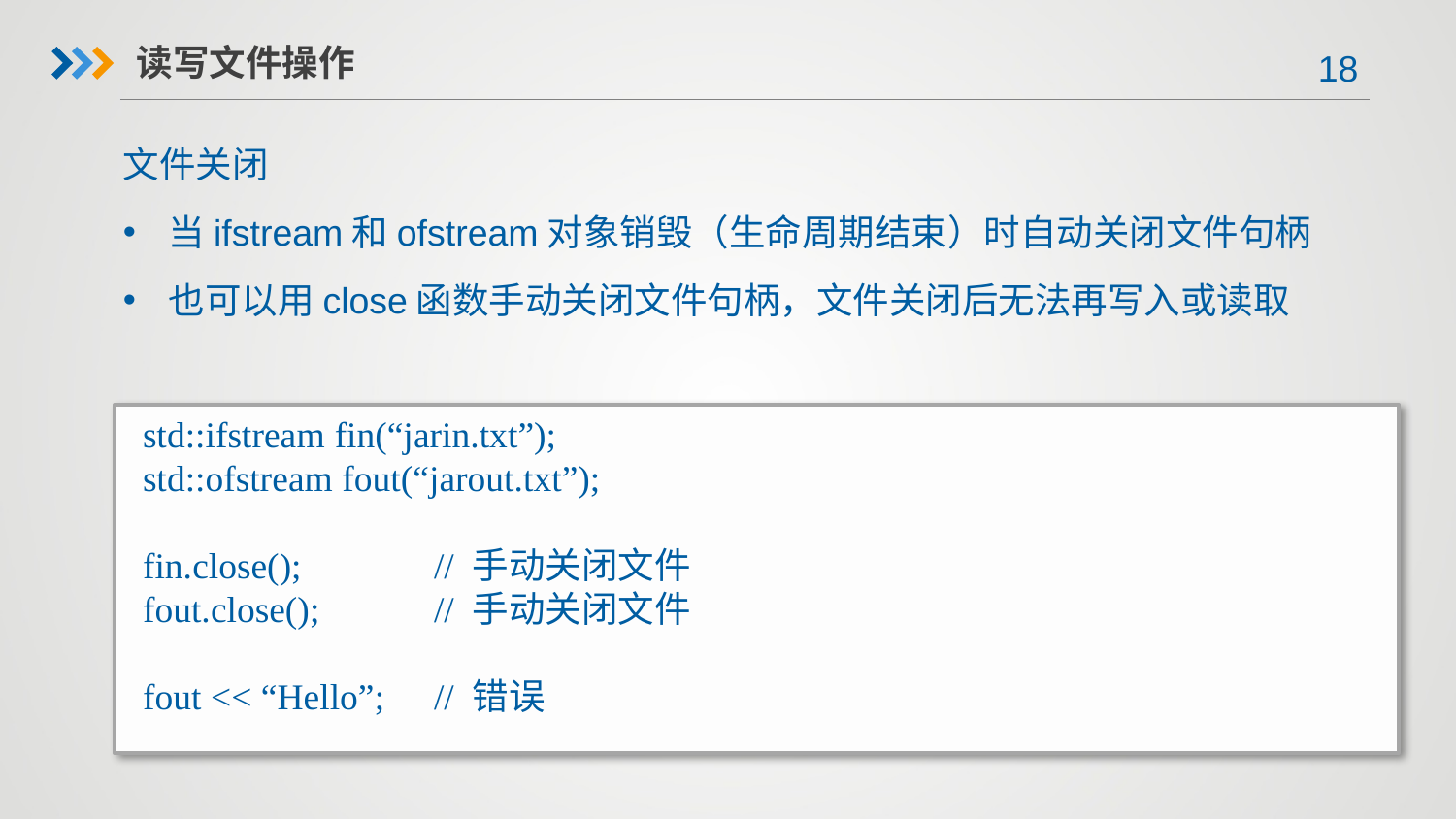

读写文件操作
文件关闭
当ifstream和ofstream对象销毁（生命周期结束）时自动关闭文件句柄
也可以用close函数手动关闭文件句柄，文件关闭后无法再写入或读取

std::ifstream fin(“jarin.txt”);
std::ofstream fout(“jarout.txt”);

fin.close();	// 手动关闭文件
fout.close();	// 手动关闭文件

fout << “Hello”;	// 错误